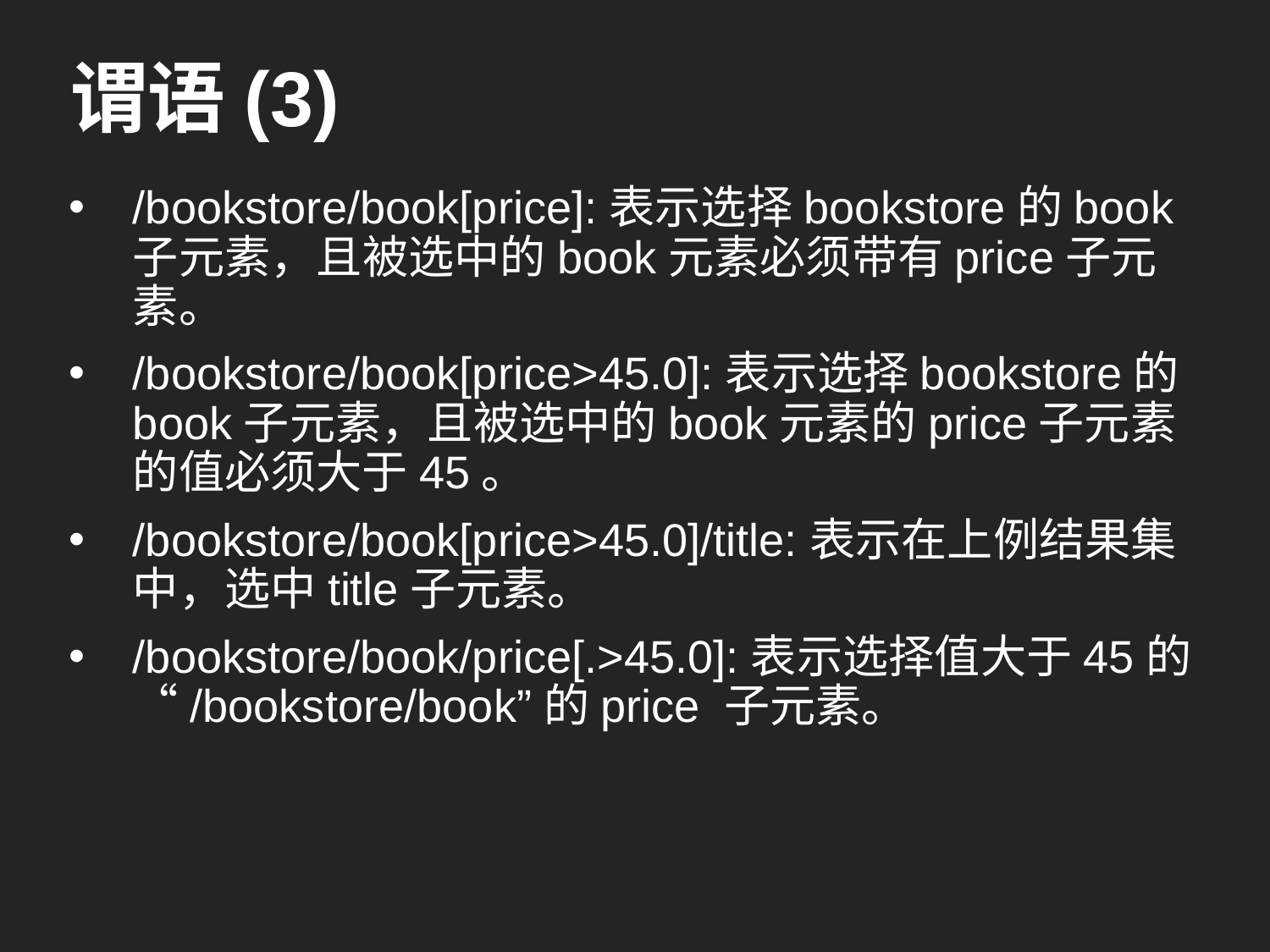

# 谓语(3)
/bookstore/book[price]:表示选择bookstore的book子元素，且被选中的book元素必须带有price子元素。
/bookstore/book[price>45.0]:表示选择bookstore的book子元素，且被选中的book元素的price子元素的值必须大于45。
/bookstore/book[price>45.0]/title:表示在上例结果集中，选中title子元素。
/bookstore/book/price[.>45.0]:表示选择值大于45的“/bookstore/book”的price 子元素。